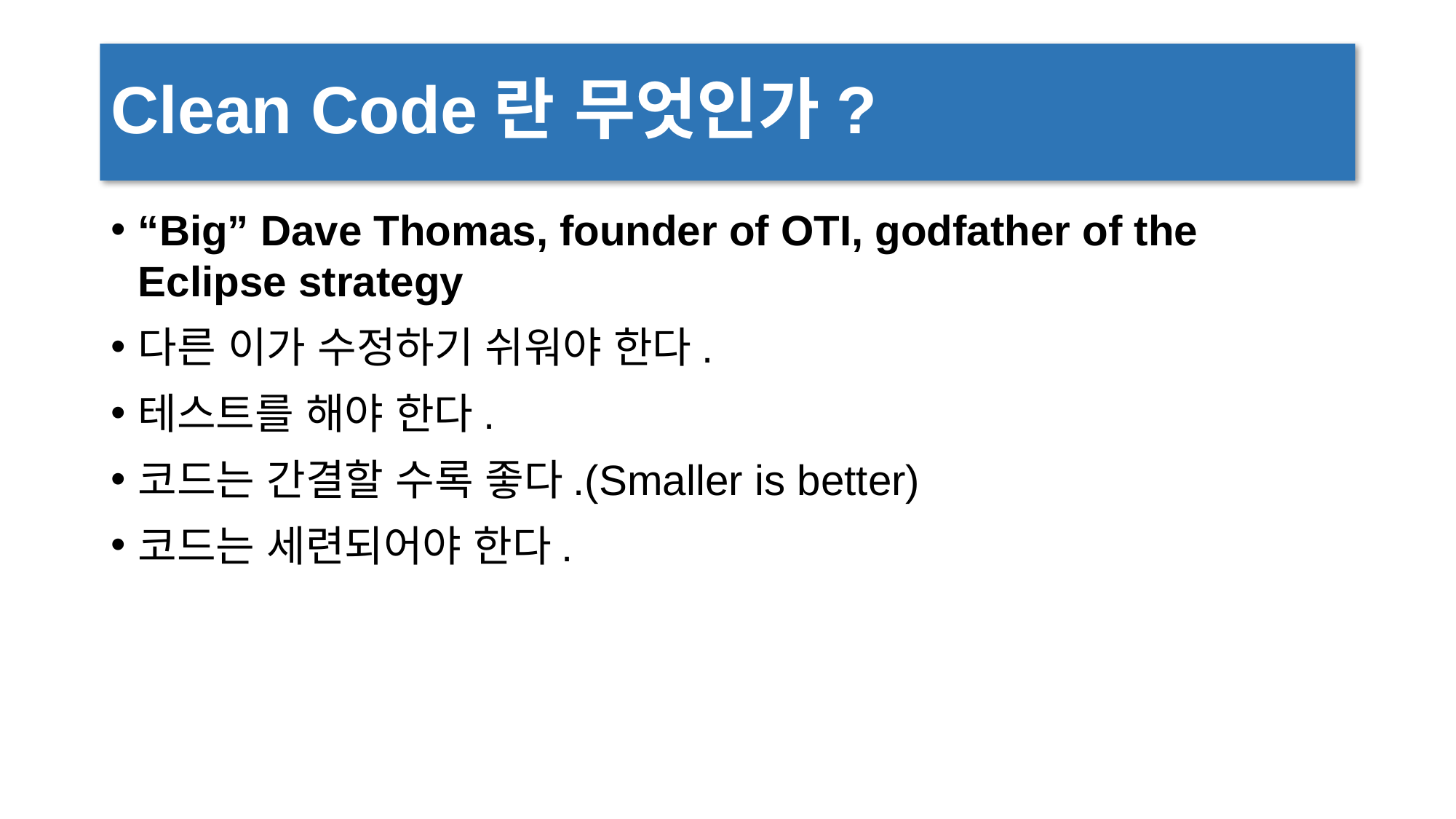

# Clean Code란 무엇인가?
“Big” Dave Thomas, founder of OTI, godfather of the Eclipse strategy
다른 이가 수정하기 쉬워야 한다.
테스트를 해야 한다.
코드는 간결할 수록 좋다.(Smaller is better)
코드는 세련되어야 한다.